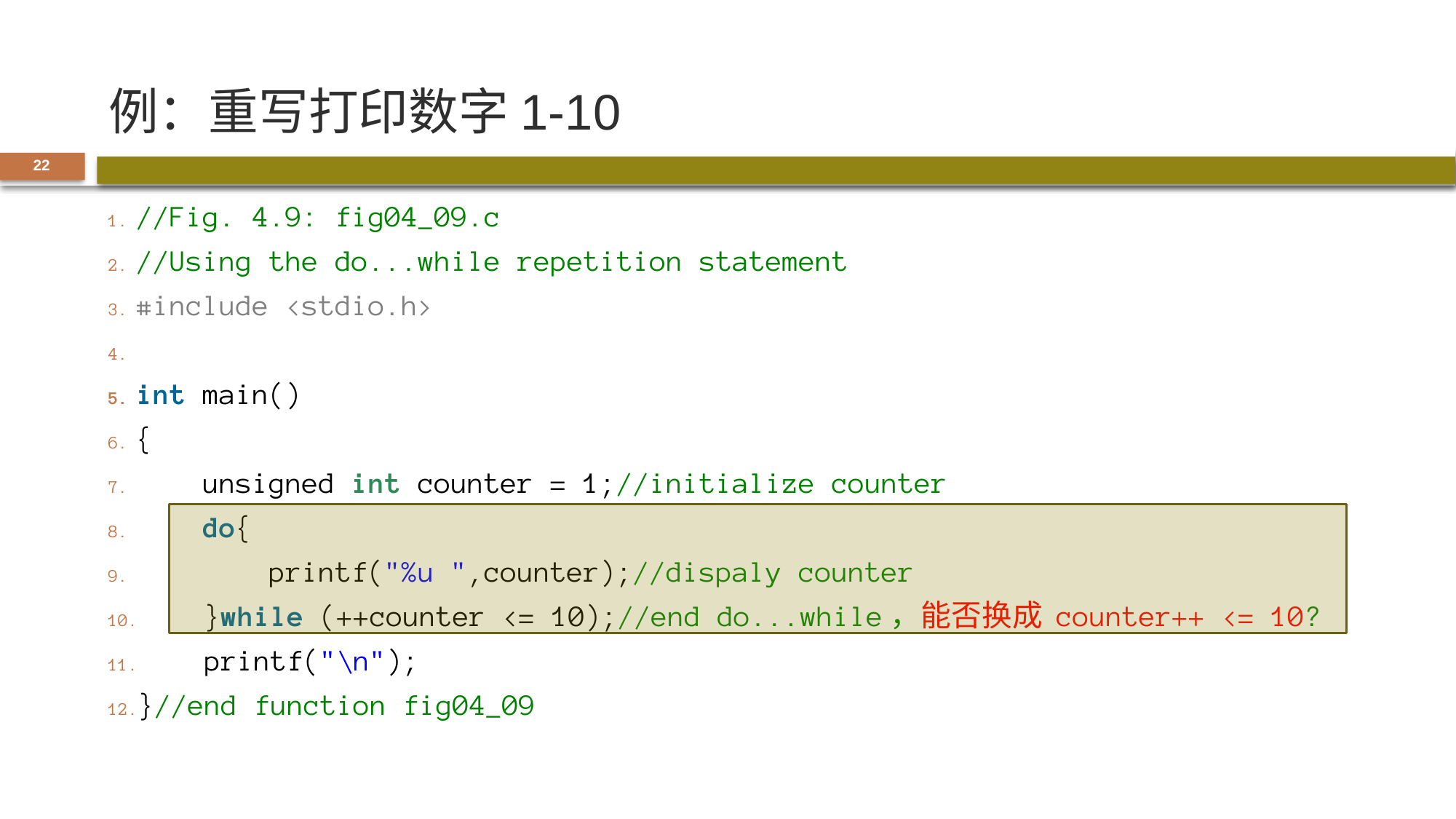

# 例：重写打印数字1-10
22
//Fig. 4.9: fig04_09.c
//Using the do...while repetition statement
#include <stdio.h>

int main()
{
    unsigned int counter = 1;//initialize counter
    do{
        printf("%u ",counter);//dispaly counter
    }while (++counter <= 10);//end do...while，能否换成 counter++ <= 10?
    printf("\n");
}//end function fig04_09